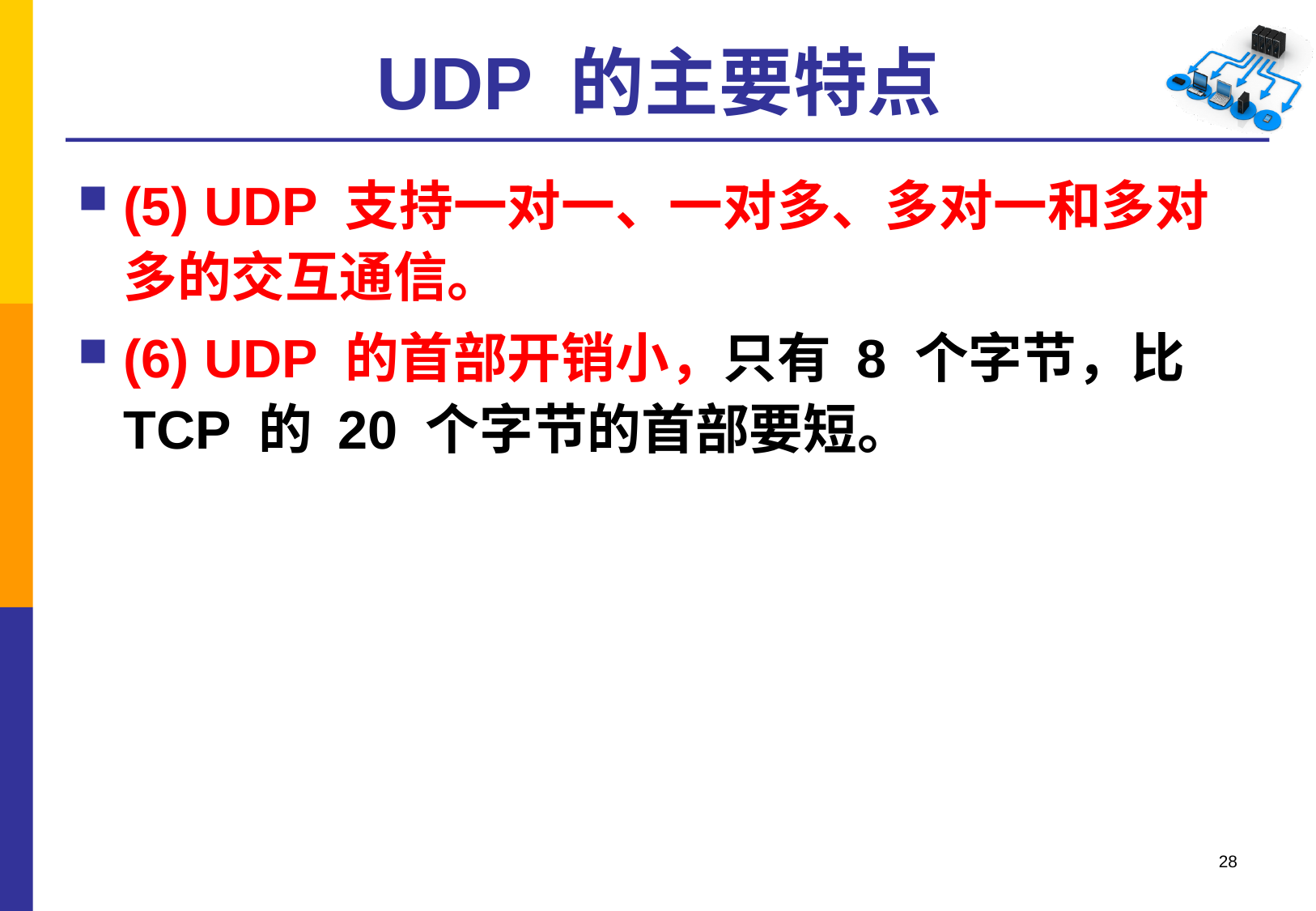

# UDP 的主要特点
(5) UDP 支持一对一、一对多、多对一和多对多的交互通信。
(6) UDP 的首部开销小，只有 8 个字节，比 TCP 的 20 个字节的首部要短。
28